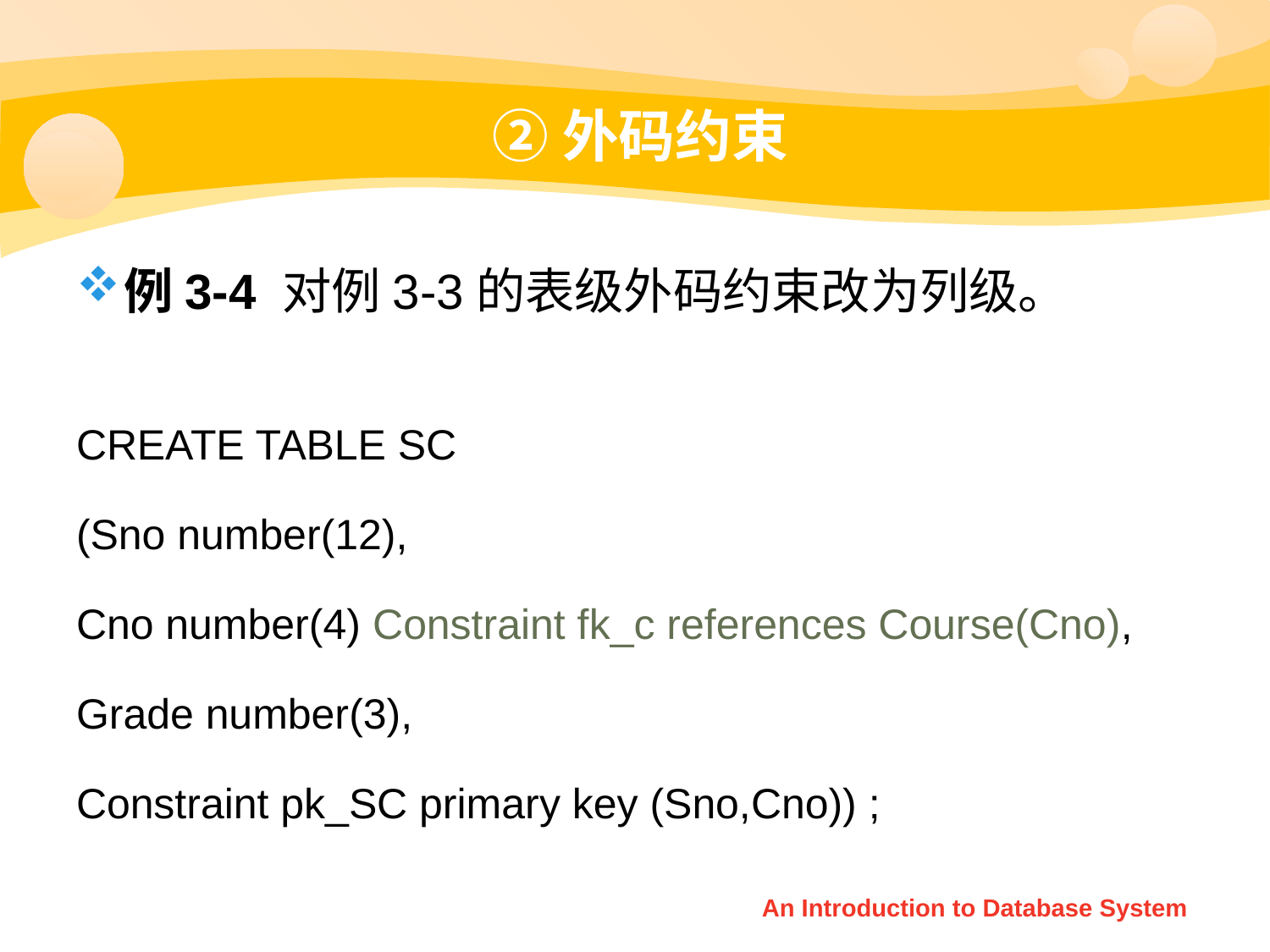

# ②外码约束
例3-4 对例3-3的表级外码约束改为列级。

CREATE TABLE SC
(Sno number(12),
Cno number(4) Constraint fk_c references Course(Cno),
Grade number(3),
Constraint pk_SC primary key (Sno,Cno)) ;

An Introduction to Database System